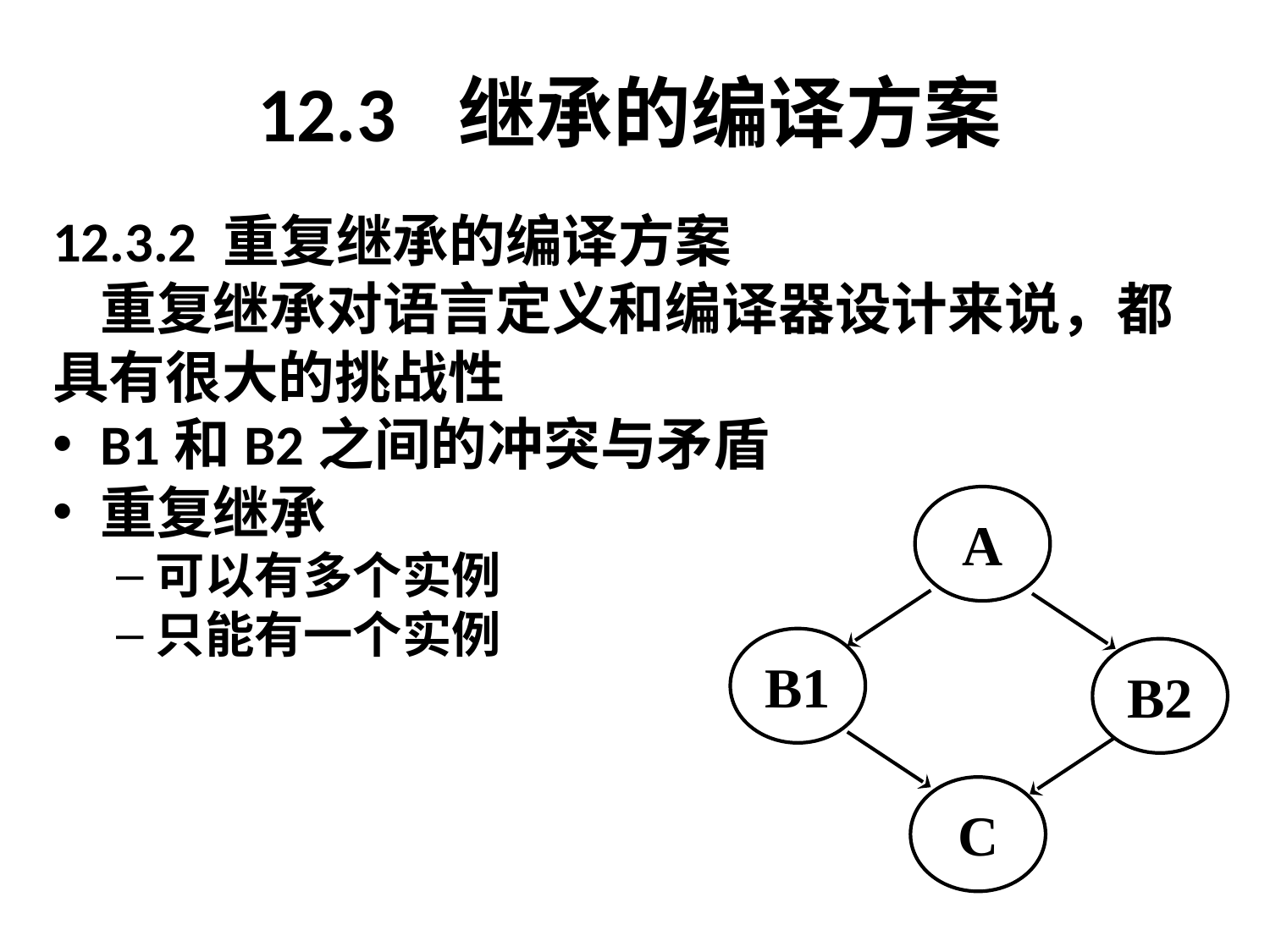

# 12.3  继承的编译方案
12.3.2 重复继承的编译方案
	重复继承对语言定义和编译器设计来说，都
具有很大的挑战性
B1和B2之间的冲突与矛盾
重复继承
可以有多个实例
只能有一个实例
A

B1
B2

C